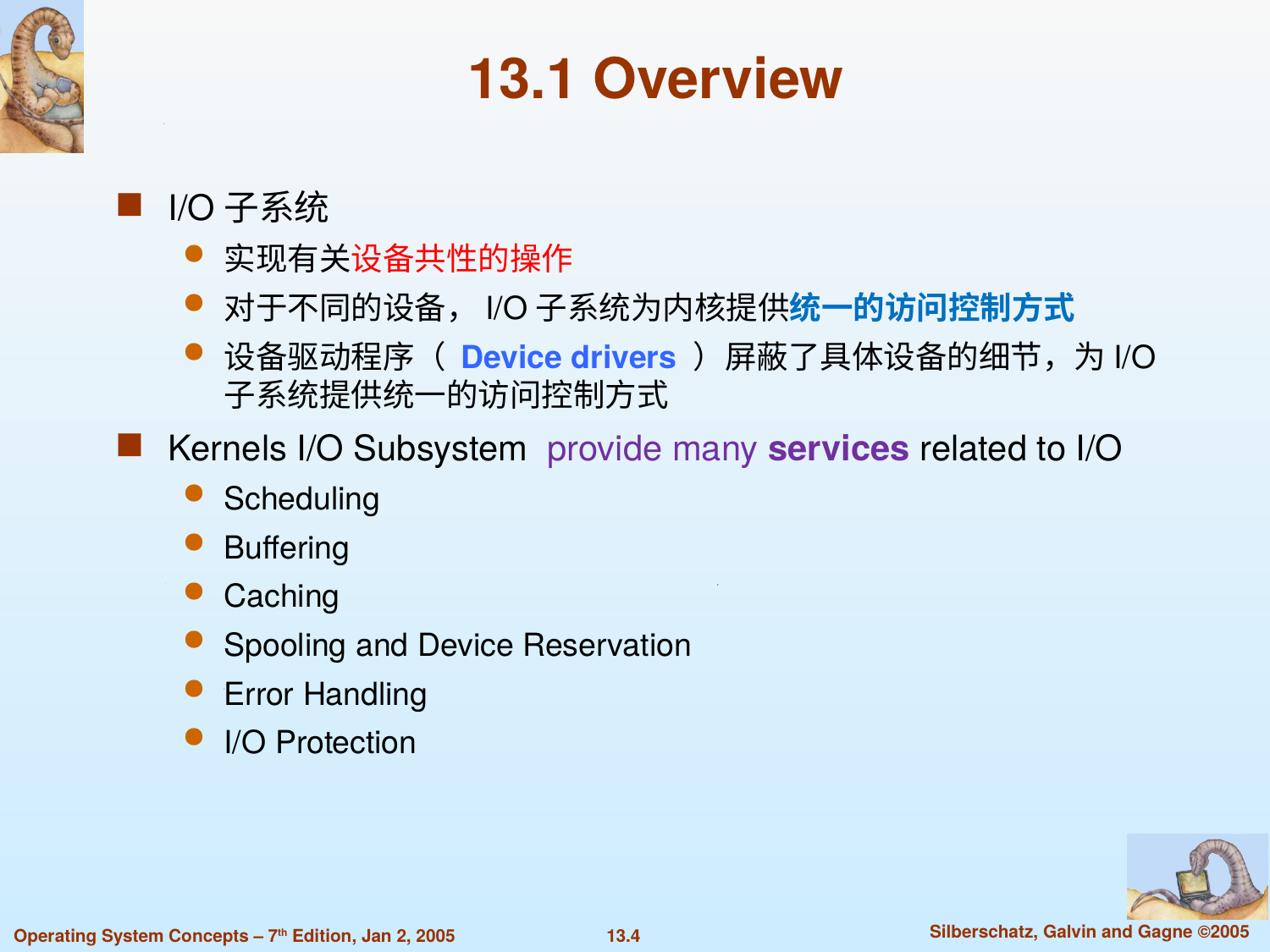

13.1 Overview
I/O子系统
实现有关设备共性的操作
对于不同的设备，I/O子系统为内核提供统一的访问控制方式
设备驱动程序（ Device drivers ）屏蔽了具体设备的细节，为I/O子系统提供统一的访问控制方式
Kernels I/O Subsystem  provide many services related to I/O
Scheduling
Buffering
Caching
Spooling and Device Reservation
Error Handling
I/O Protection